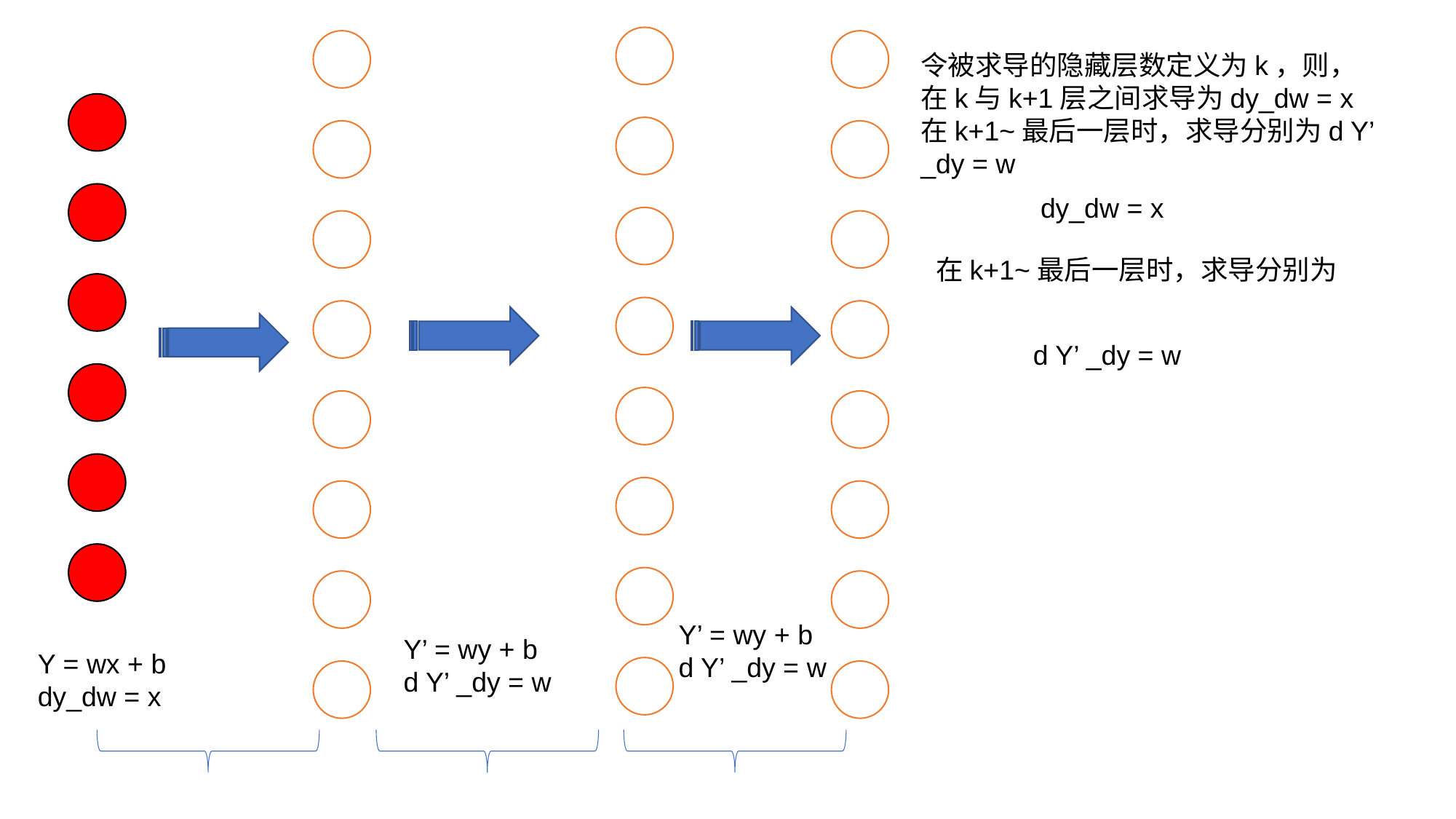

令被求导的隐藏层数定义为k，则，
在k与k+1层之间求导为dy_dw = x
在k+1~最后一层时，求导分别为d Y’ _dy = w

dy_dw = x
在k+1~最后一层时，求导分别为

d Y’ _dy = w
Y’ = wy + b
d Y’ _dy = w
Y’ = wy + b
d Y’ _dy = w

Y = wx + b
dy_dw = x